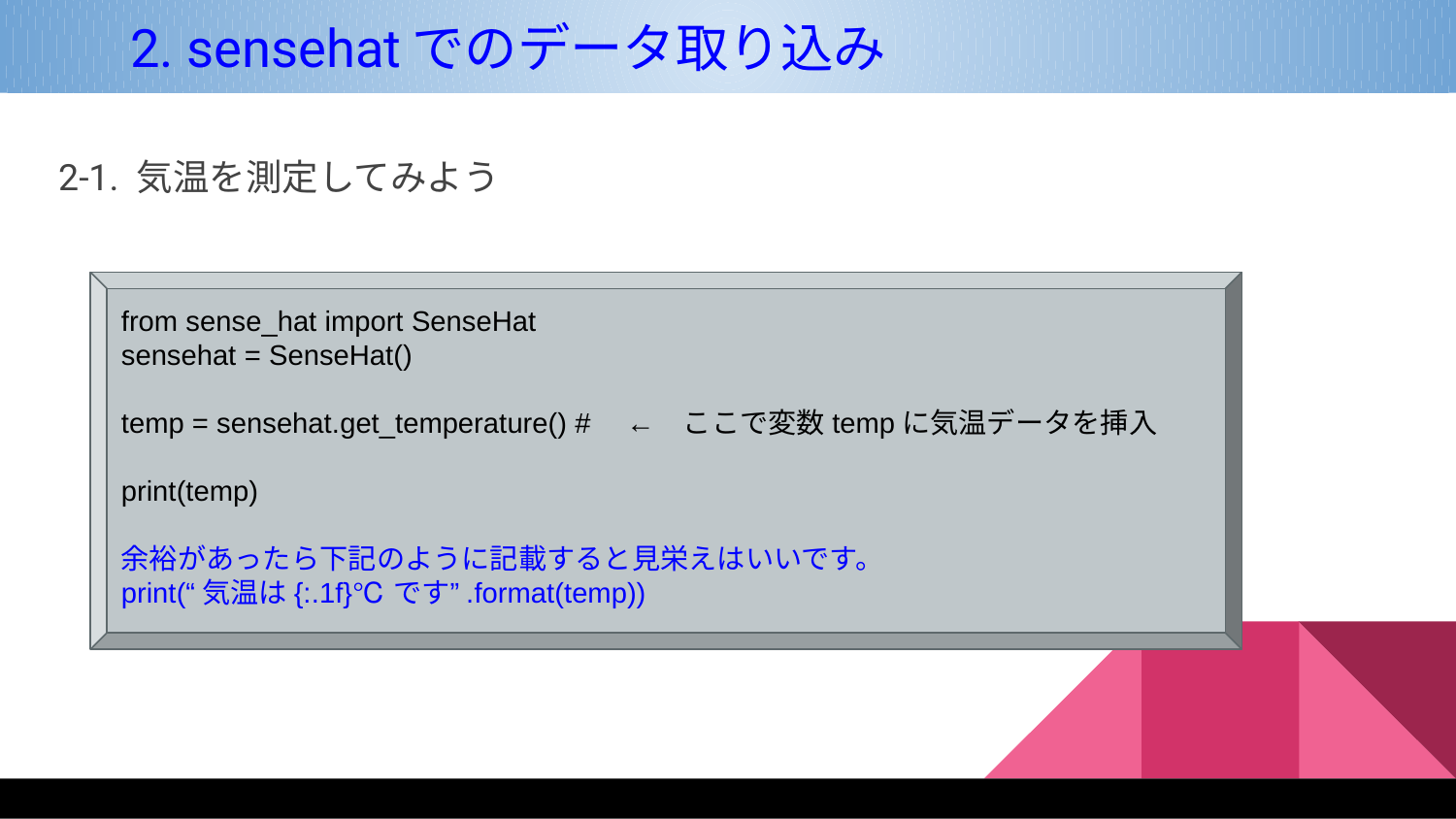

2. sensehatでのデータ取り込み
2-1. 気温を測定してみよう

from sense_hat import SenseHat
sensehat = SenseHat()

temp = sensehat.get_temperature() #　←　ここで変数tempに気温データを挿入

print(temp)

余裕があったら下記のように記載すると見栄えはいいです。
print(“気温は{:.1f}℃です”.format(temp))